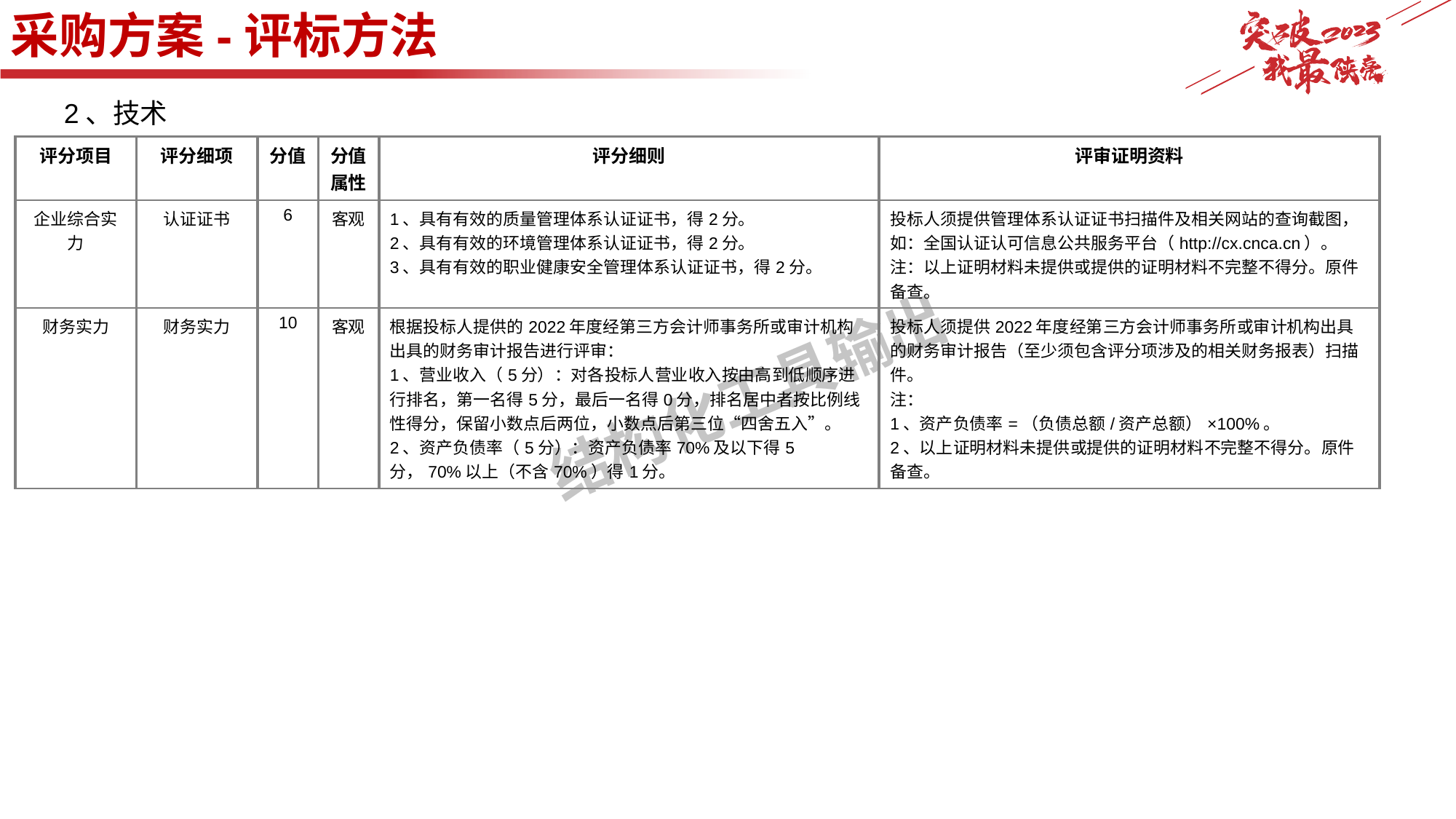

采购方案-评标方法
  2、技术
| 评分项目 | 评分细项 | 分值 | 分值属性 | 评分细则 | 评审证明资料 |
| --- | --- | --- | --- | --- | --- |
| 企业综合实力 | 认证证书 | 6 | 客观 | 1、具有有效的质量管理体系认证证书，得2分。 2、具有有效的环境管理体系认证证书，得2分。 3、具有有效的职业健康安全管理体系认证证书，得2分。 | 投标人须提供管理体系认证证书扫描件及相关网站的查询截图，如：全国认证认可信息公共服务平台（http://cx.cnca.cn）。 注：以上证明材料未提供或提供的证明材料不完整不得分。原件备查。 |
| 财务实力 | 财务实力 | 10 | 客观 | 根据投标人提供的2022年度经第三方会计师事务所或审计机构出具的财务审计报告进行评审： 1、营业收入（5分）：对各投标人营业收入按由高到低顺序进行排名，第一名得5分，最后一名得0分，排名居中者按比例线性得分，保留小数点后两位，小数点后第三位“四舍五入”。 2、资产负债率（5分）：资产负债率70%及以下得5分，70%以上（不含70%）得1分。 | 投标人须提供2022年度经第三方会计师事务所或审计机构出具的财务审计报告（至少须包含评分项涉及的相关财务报表）扫描件。 注： 1、资产负债率=（负债总额/资产总额）×100%。 2、以上证明材料未提供或提供的证明材料不完整不得分。原件备查。 |